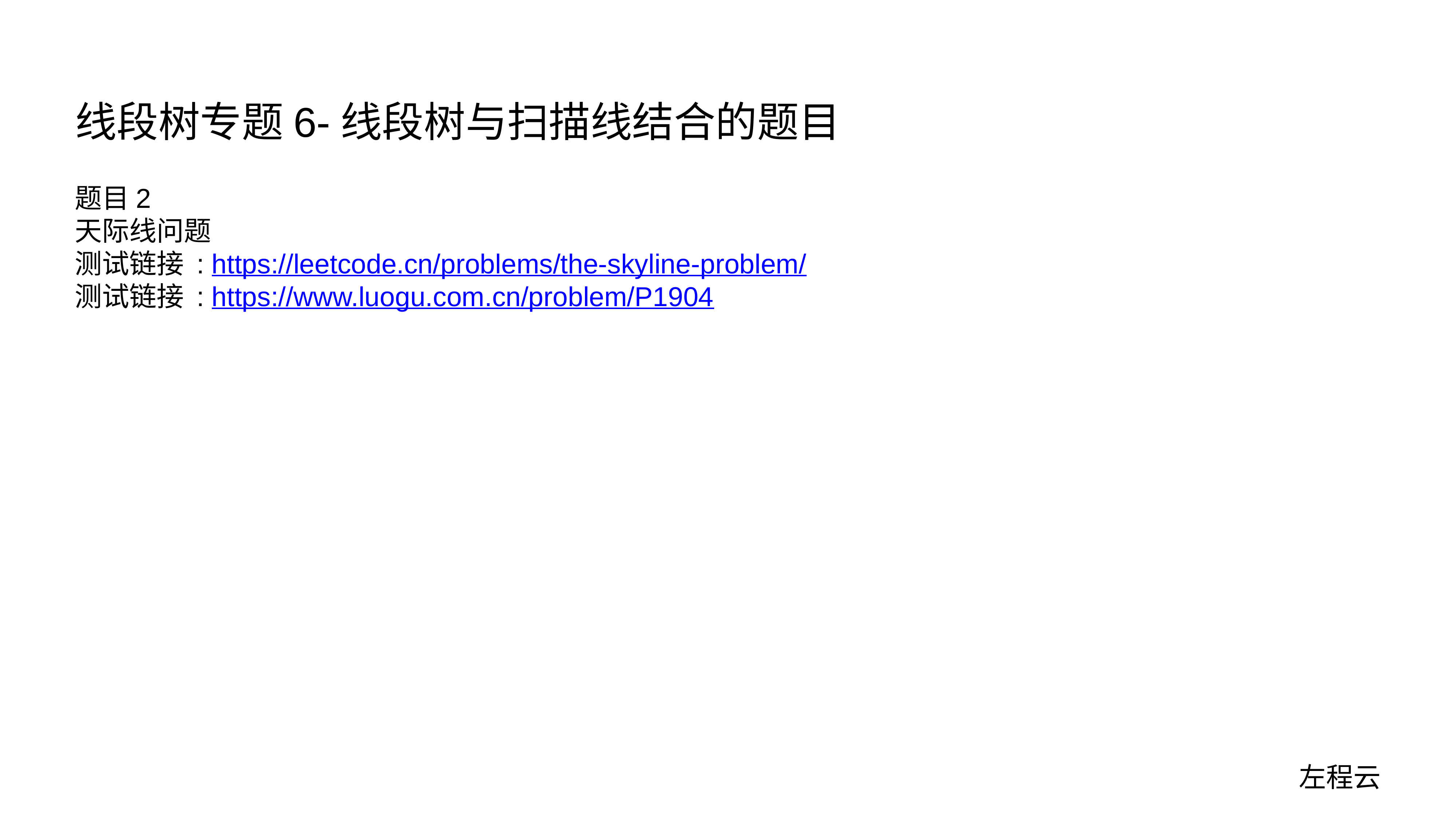

# 线段树专题6-线段树与扫描线结合的题目
题目2
天际线问题
测试链接 : https://leetcode.cn/problems/the-skyline-problem/
测试链接 : https://www.luogu.com.cn/problem/P1904
左程云